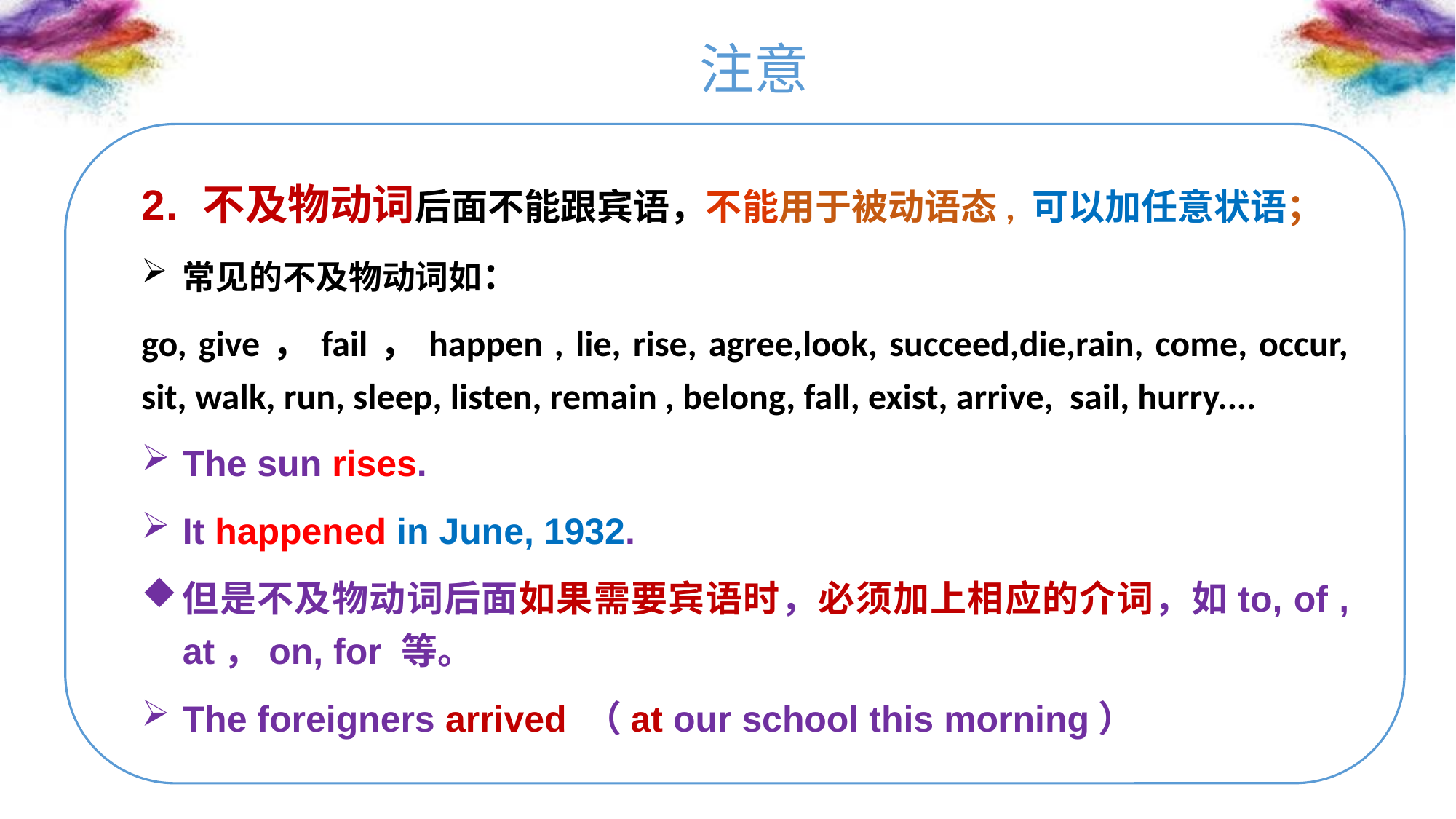

注意

不及物动词后面不能跟宾语，不能用于被动语态, 可以加任意状语；
常见的不及物动词如：
go, give，fail，happen , lie, rise, agree,look, succeed,die,rain, come, occur, sit, walk, run, sleep, listen, remain , belong, fall, exist, arrive,  sail, hurry....
The sun rises.
It happened in June, 1932.
但是不及物动词后面如果需要宾语时，必须加上相应的介词，如to, of , at，on, for 等。
The foreigners arrived （at our school this morning）